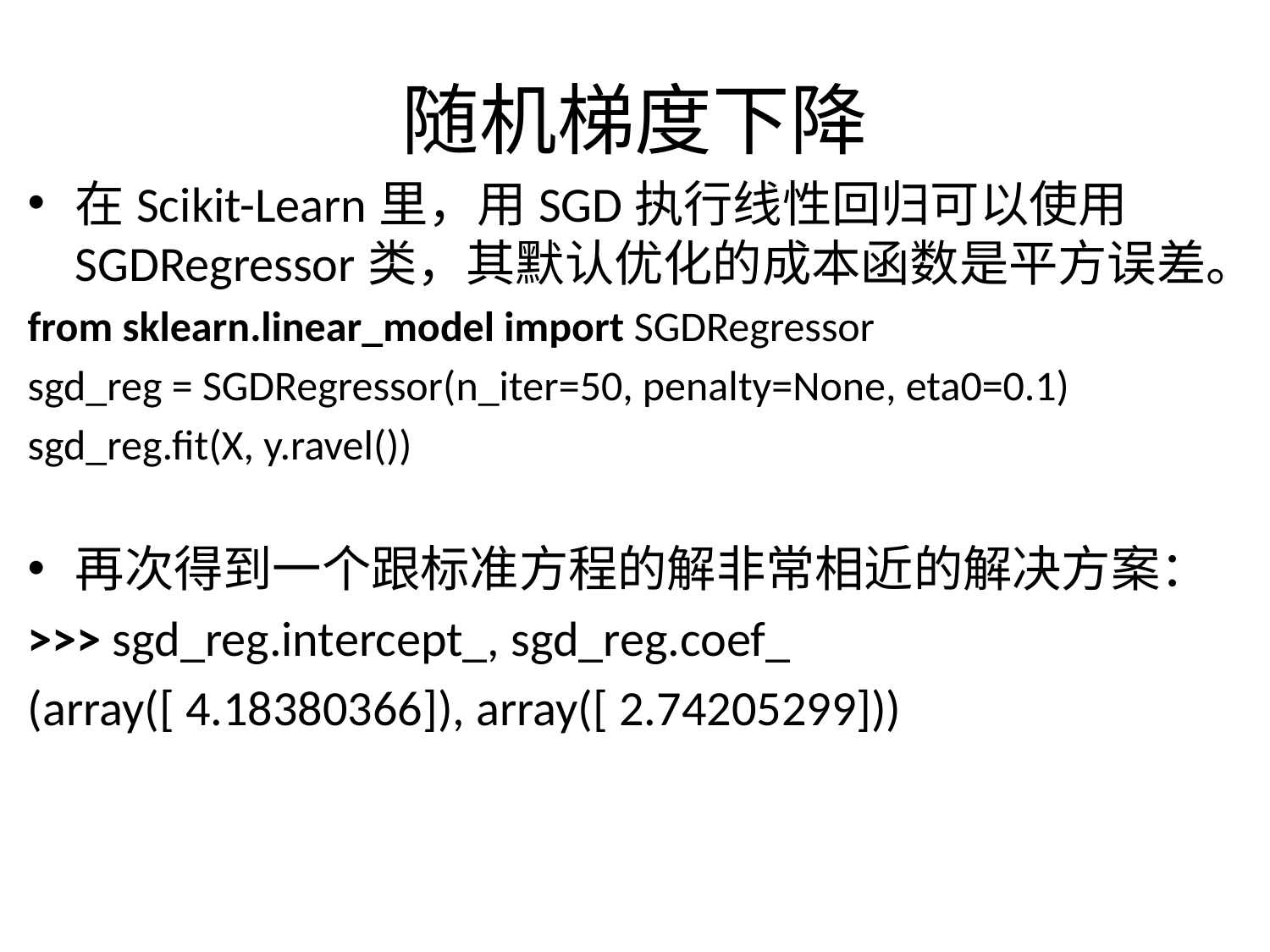

# 随机梯度下降
在Scikit-Learn里，用SGD执行线性回归可以使用SGDRegressor类，其默认优化的成本函数是平方误差。
from sklearn.linear_model import SGDRegressor
sgd_reg = SGDRegressor(n_iter=50, penalty=None, eta0=0.1)
sgd_reg.fit(X, y.ravel())

再次得到一个跟标准方程的解非常相近的解决方案：
>>> sgd_reg.intercept_, sgd_reg.coef_
(array([ 4.18380366]), array([ 2.74205299]))